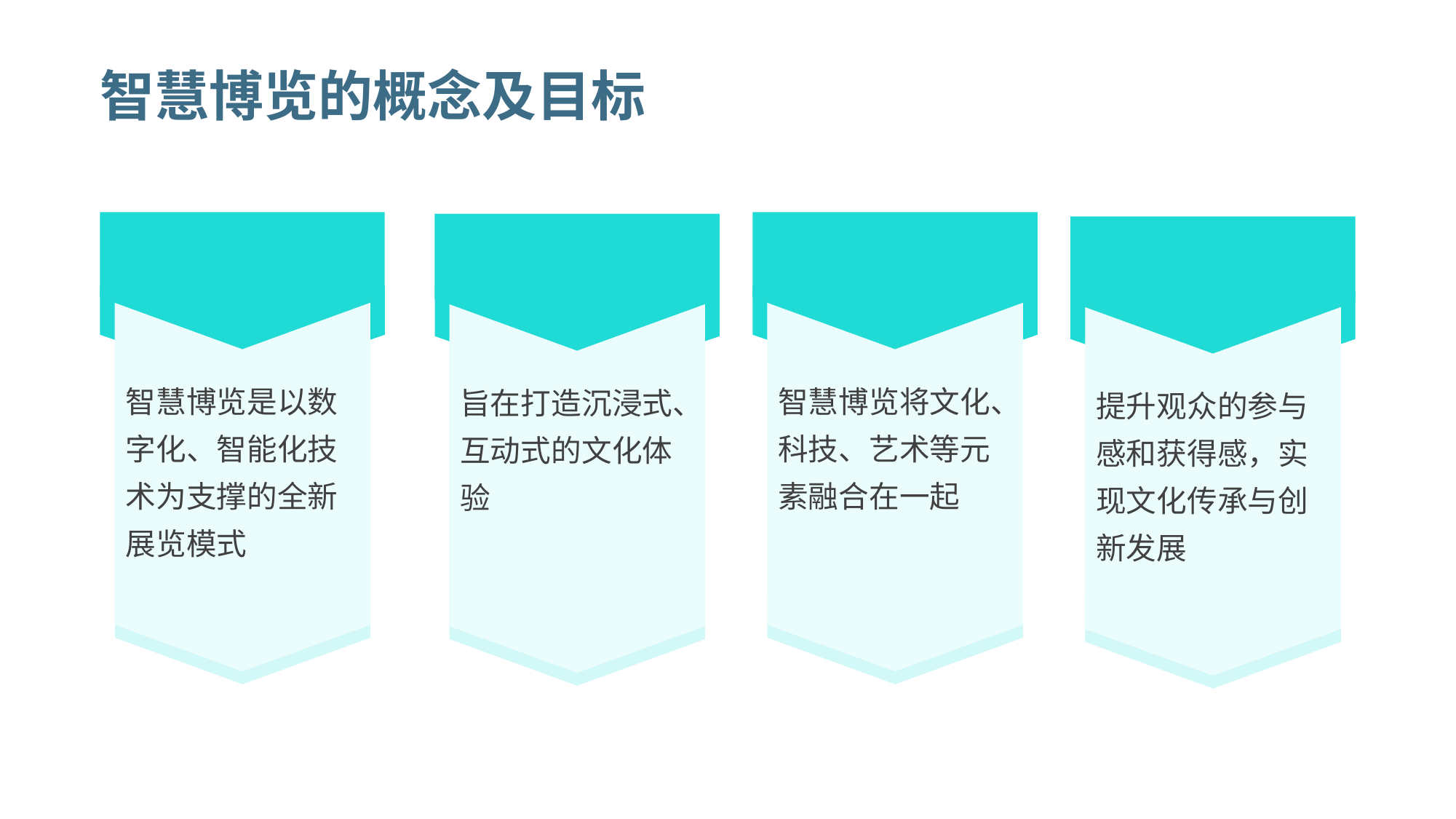

# 智慧博览的概念及目标

智慧博览是以数字化、智能化技术为支撑的全新展览模式
智慧博览将文化、科技、艺术等元素融合在一起
旨在打造沉浸式、互动式的文化体验
提升观众的参与感和获得感，实现文化传承与创新发展